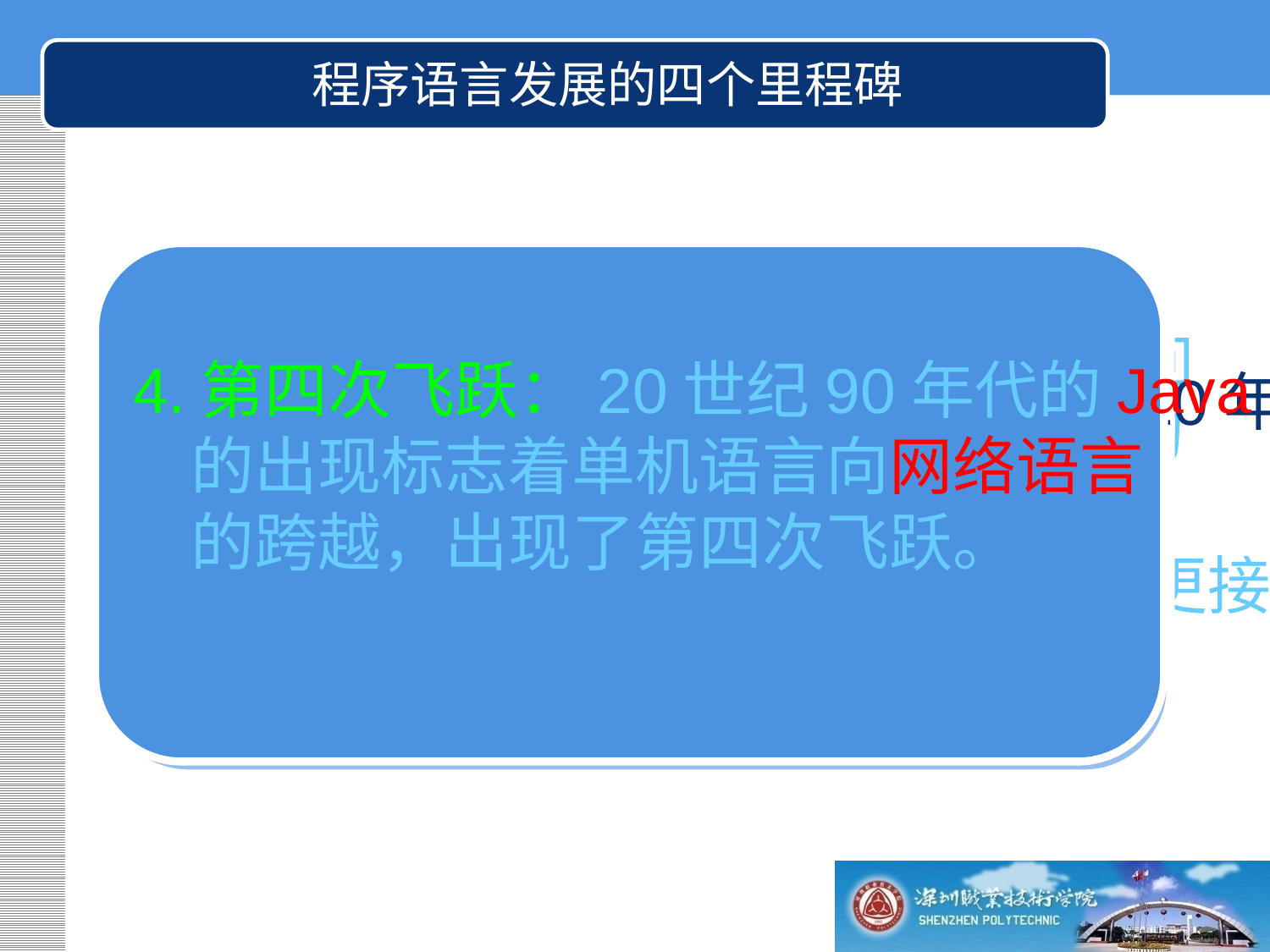

# 程序语言发展的四个里程碑
4.第四次飞跃：20世纪90年代的Java
   的出现标志着单机语言向网络语言
   的跨越，出现了第四次飞跃。

3.第三次飞跃：由80年代初期的面向
   过程的程序设计，跨越到80年代的
   面向对象程序设计，出现了C++、
    ML、Perl、Postscript等与自然更接
   近的语言，出现了第三个飞跃 。
2.第二次飞跃：20世纪70年代出现
    的结构化程序设计语言Ada、C、
     Prolog、Pascal、SmallTalk。
C语言是结构化程序设计的代表
1.第一次飞跃：从1946到1956年10年
   的时间，计算机语言从最初的基于
   二进制的语言发展到可以编译的语
   言(汇编语言为代表的助记符）。